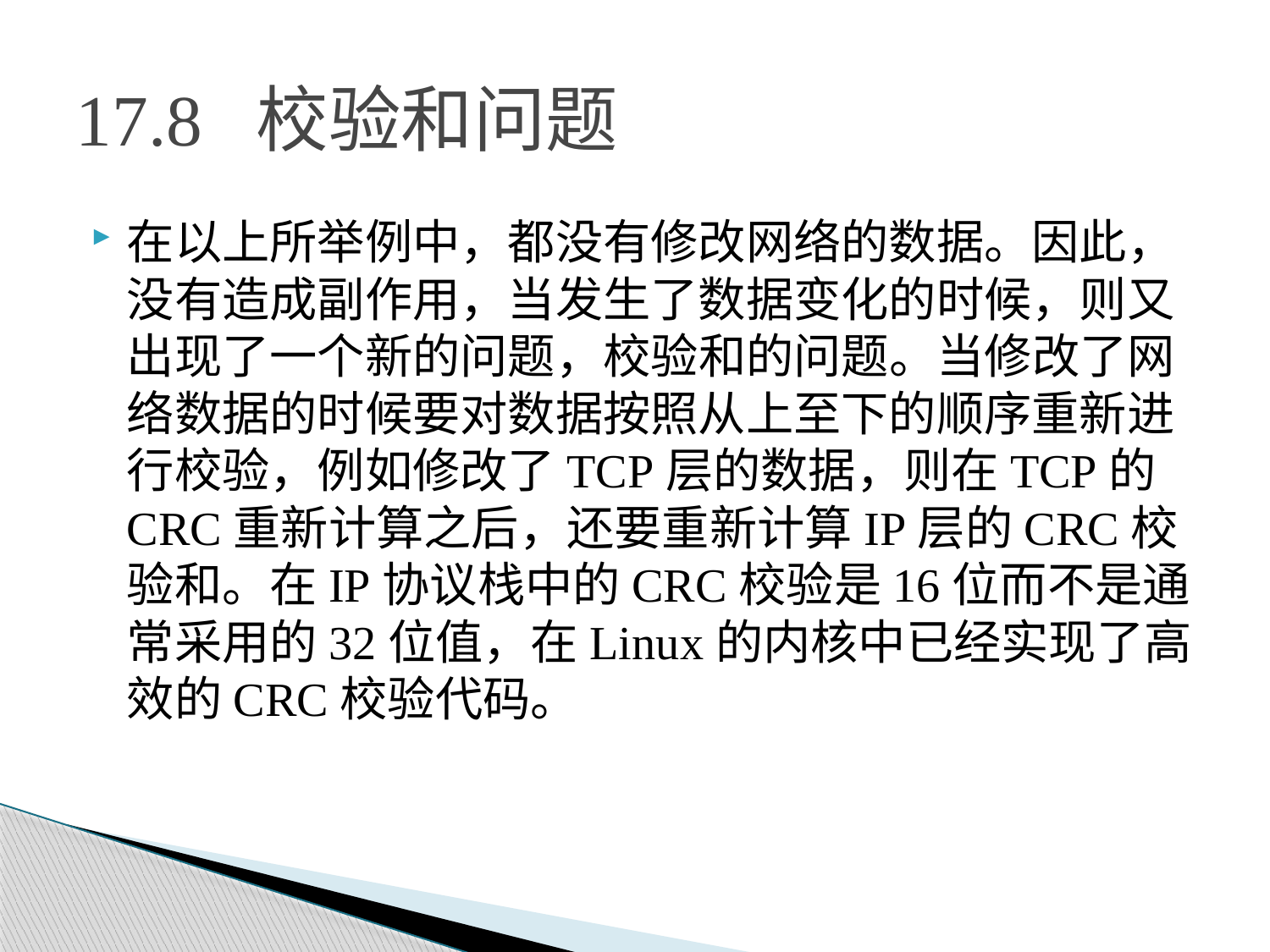

# 17.8  校验和问题
在以上所举例中，都没有修改网络的数据。因此，没有造成副作用，当发生了数据变化的时候，则又出现了一个新的问题，校验和的问题。当修改了网络数据的时候要对数据按照从上至下的顺序重新进行校验，例如修改了TCP层的数据，则在TCP的CRC重新计算之后，还要重新计算IP层的CRC校验和。在IP协议栈中的CRC校验是16位而不是通常采用的32位值，在Linux的内核中已经实现了高效的CRC校验代码。